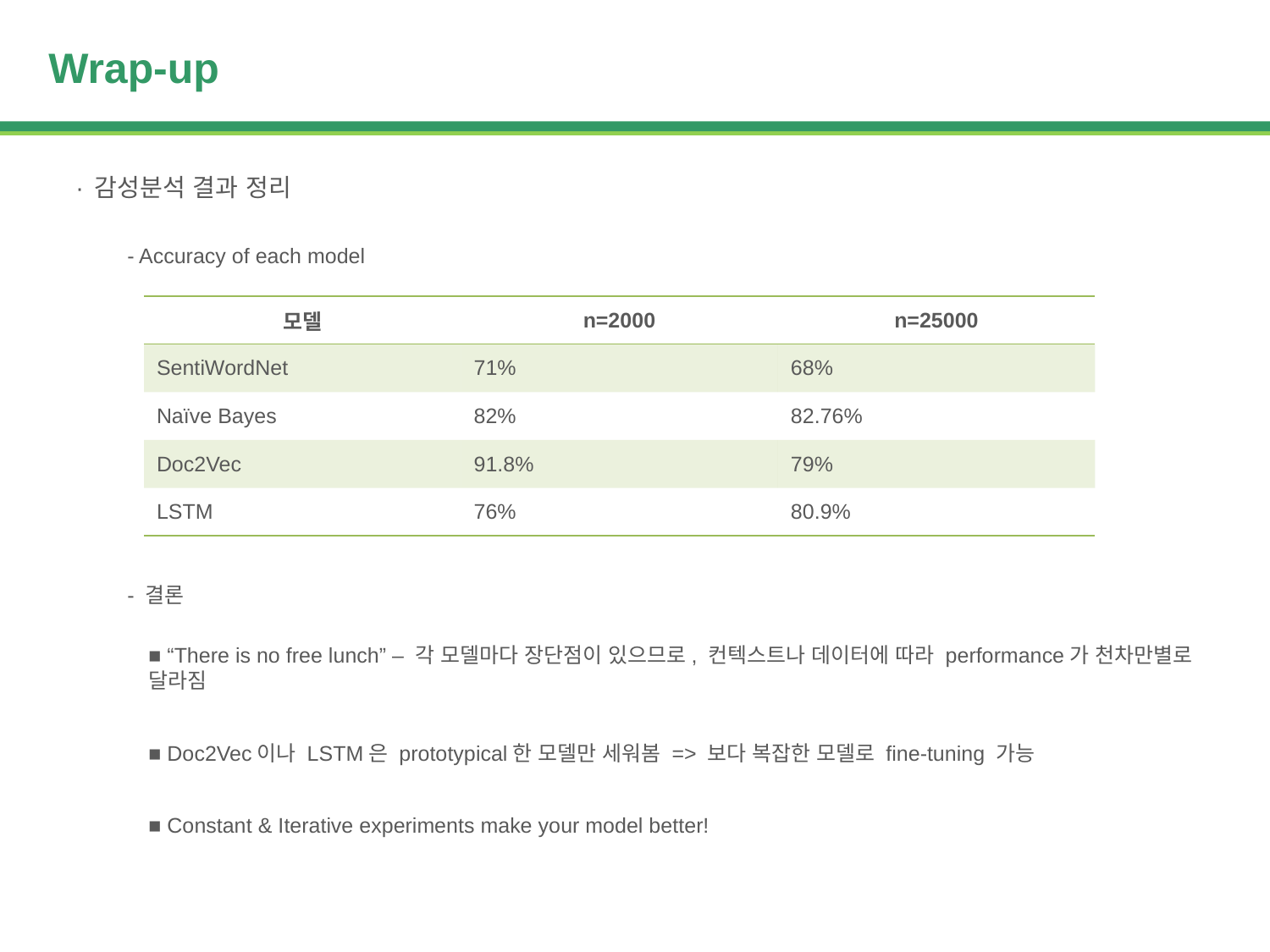

Wrap-up

∙ 감성분석 결과 정리
- Accuracy of each model
| 모델 | n=2000 | n=25000 |
| --- | --- | --- |
| SentiWordNet | 71% | 68% |
| Naïve Bayes | 82% | 82.76% |
| Doc2Vec | 91.8% | 79% |
| LSTM | 76% | 80.9% |
- 결론
■ “There is no free lunch” – 각 모델마다 장단점이 있으므로, 컨텍스트나 데이터에 따라 performance가 천차만별로 달라짐
■ Doc2Vec이나 LSTM은 prototypical한 모델만 세워봄 => 보다 복잡한 모델로 fine-tuning 가능
■ Constant & Iterative experiments make your model better!